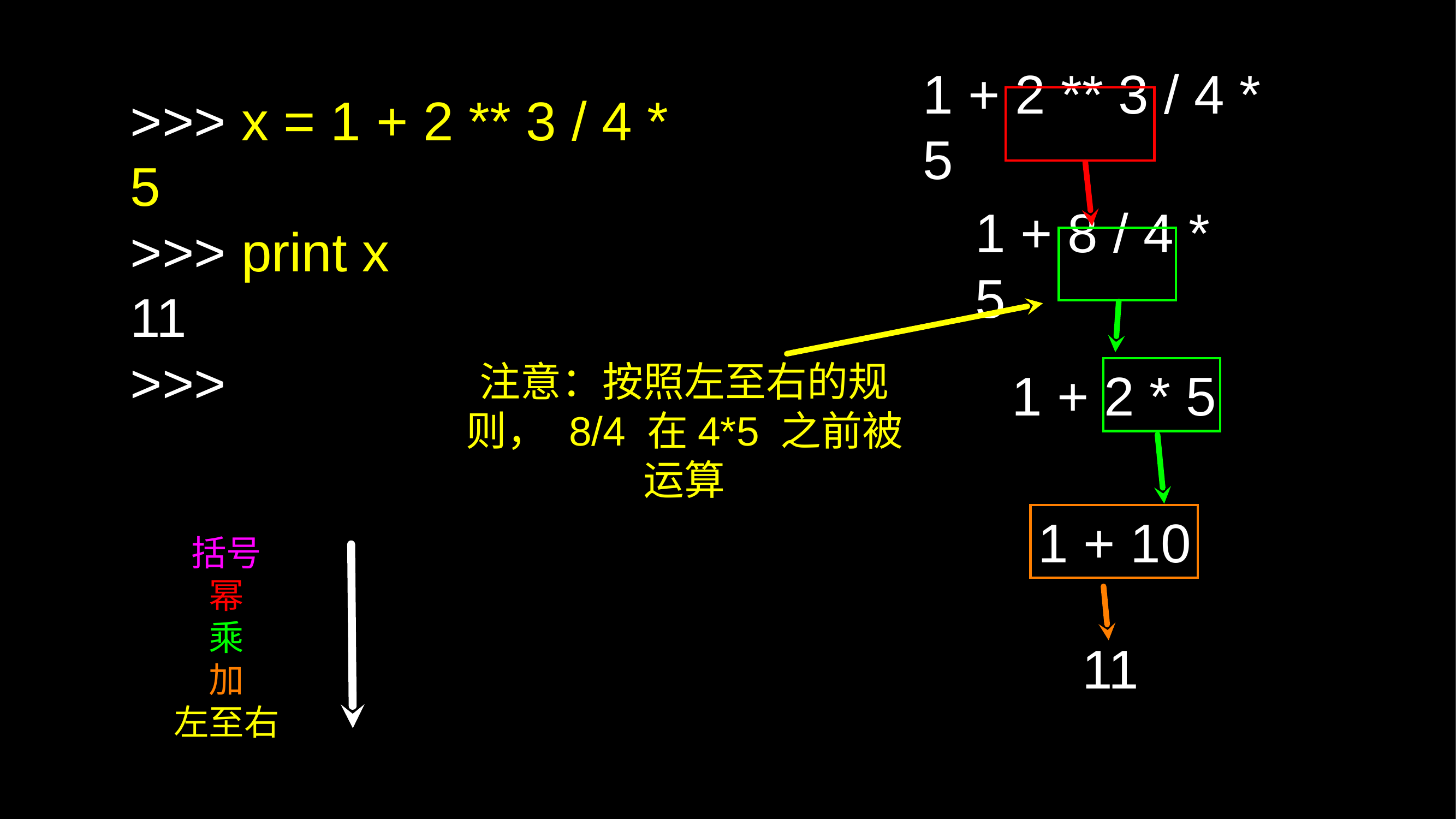

1 + 2 ** 3 / 4 * 5
>>> x = 1 + 2 ** 3 / 4 * 5
>>> print x
11
>>>
1 + 8 / 4 * 5

注意：按照左至右的规则， 8/4 在4*5 之前被运算
1 + 2 * 5

1 + 10
括号
幂
乘
加
左至右
11